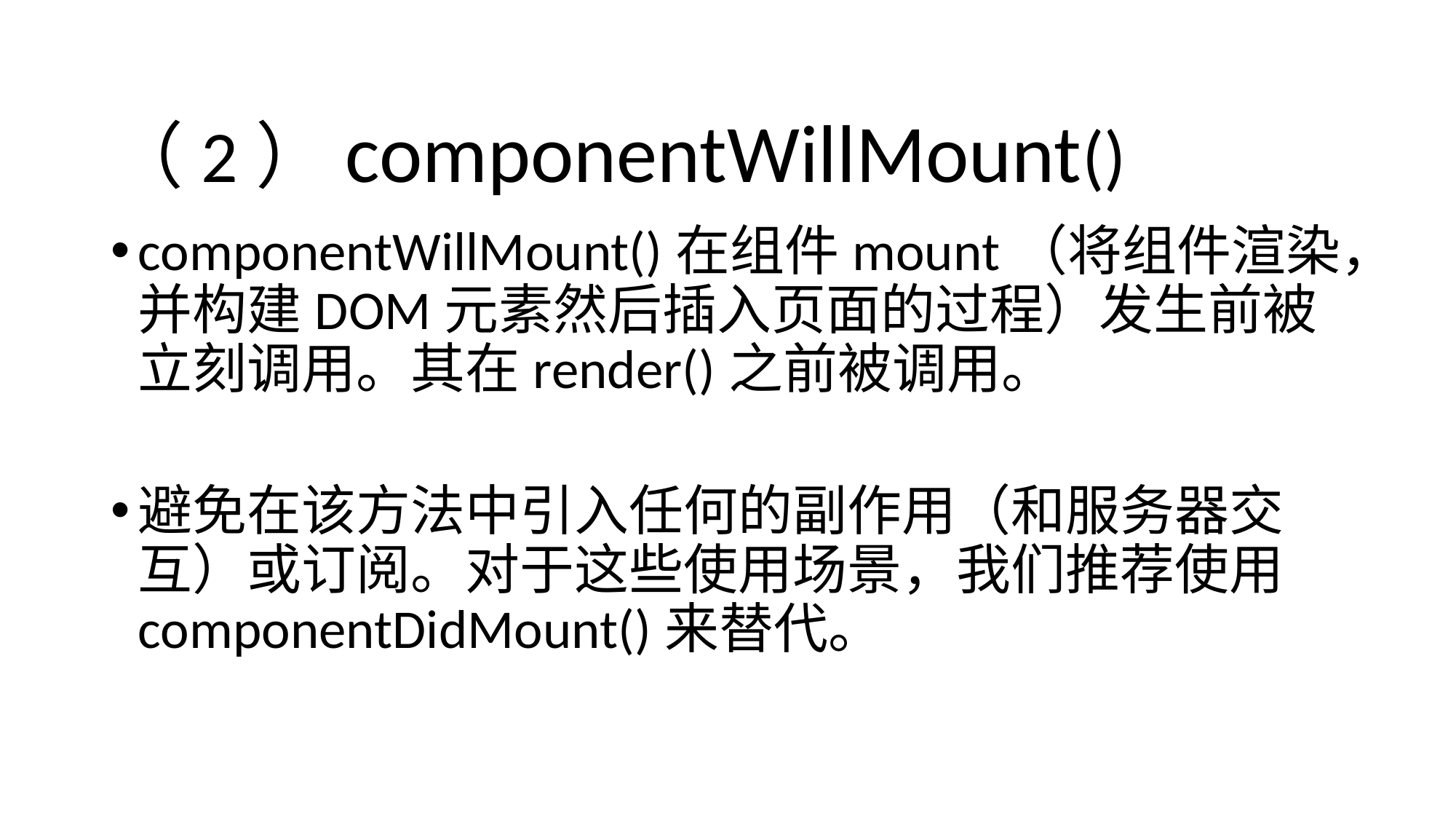

# （2）componentWillMount()
componentWillMount()在组件mount（将组件渲染，并构建DOM元素然后插入页面的过程）发生前被立刻调用。其在render()之前被调用。

避免在该方法中引入任何的副作用（和服务器交互）或订阅。对于这些使用场景，我们推荐使用componentDidMount()来替代。